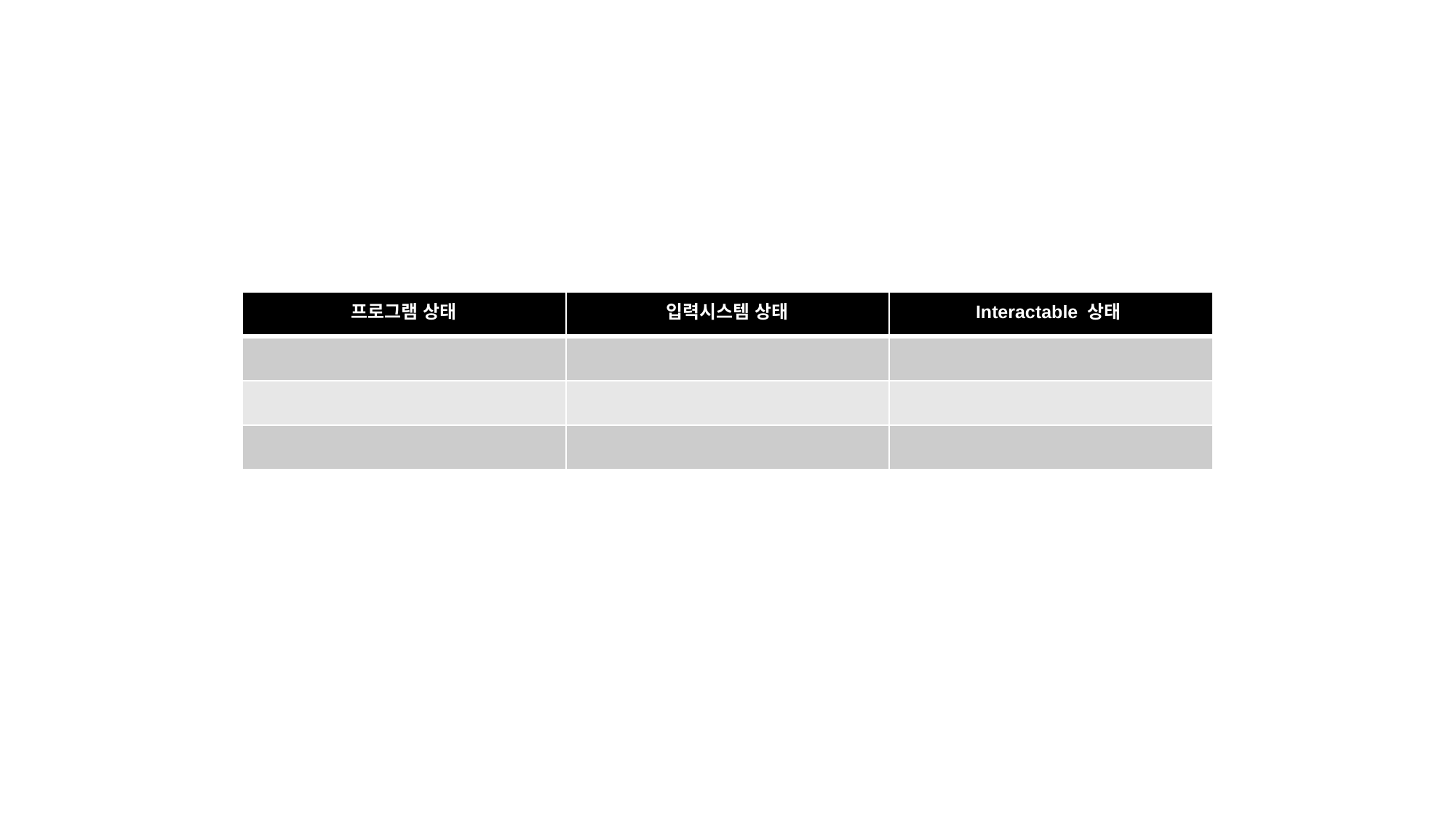

| 프로그램 상태 | 입력시스템 상태 | Interactable 상태 |
| --- | --- | --- |
|  |  |  |
|  |  |  |
|  |  |  |